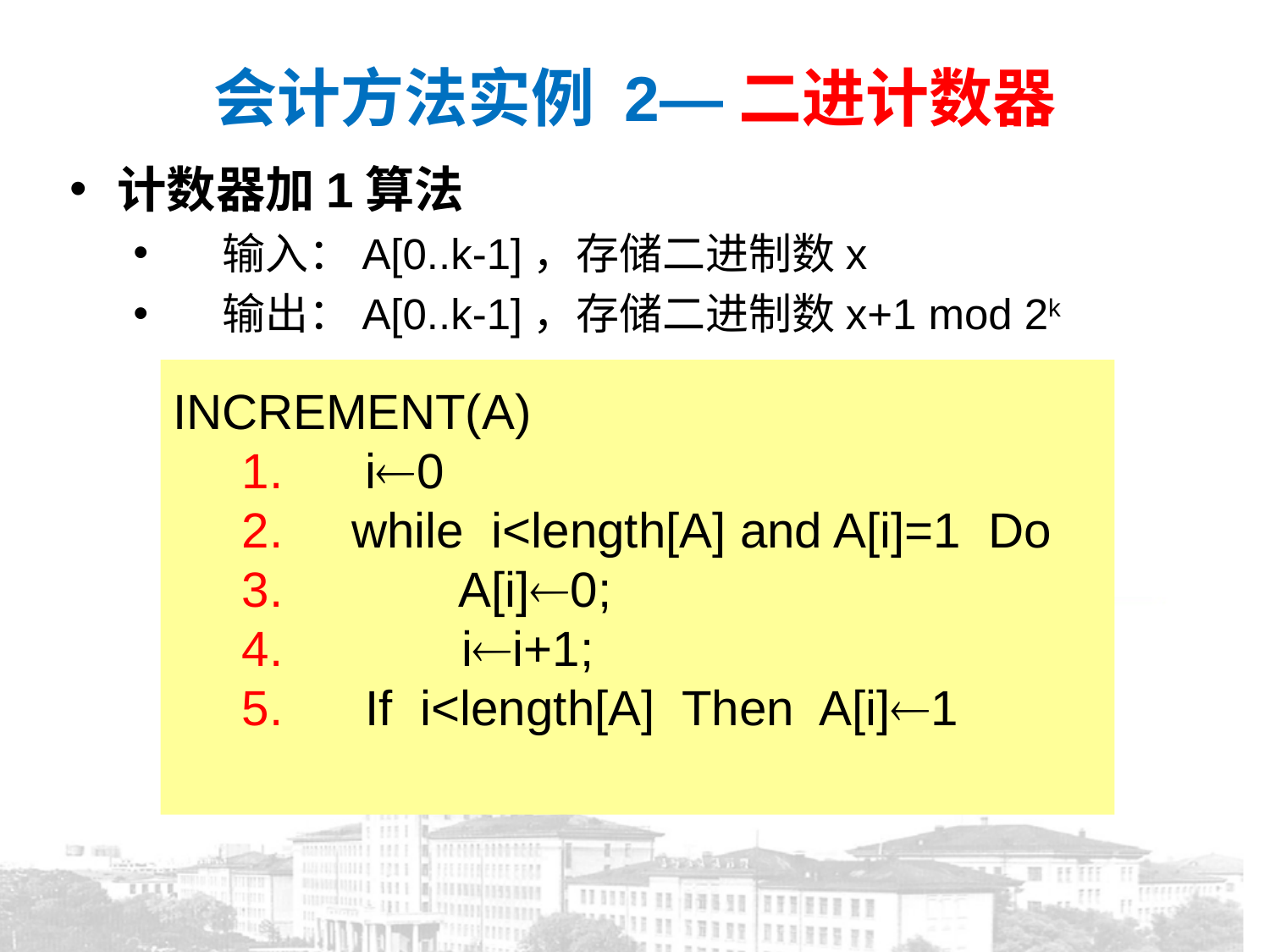

# 会计方法实例 2—二进计数器
计数器加1算法
    输入：A[0..k-1]，存储二进制数x
    输出：A[0..k-1]，存储二进制数x+1 mod 2k

INCREMENT(A)
     1.      i←0
     2.     while  i<length[A] and A[i]=1  Do
     3.             A[i]←0;
     4.             i←i+1;
     5.      If  i<length[A]  Then  A[i]←1